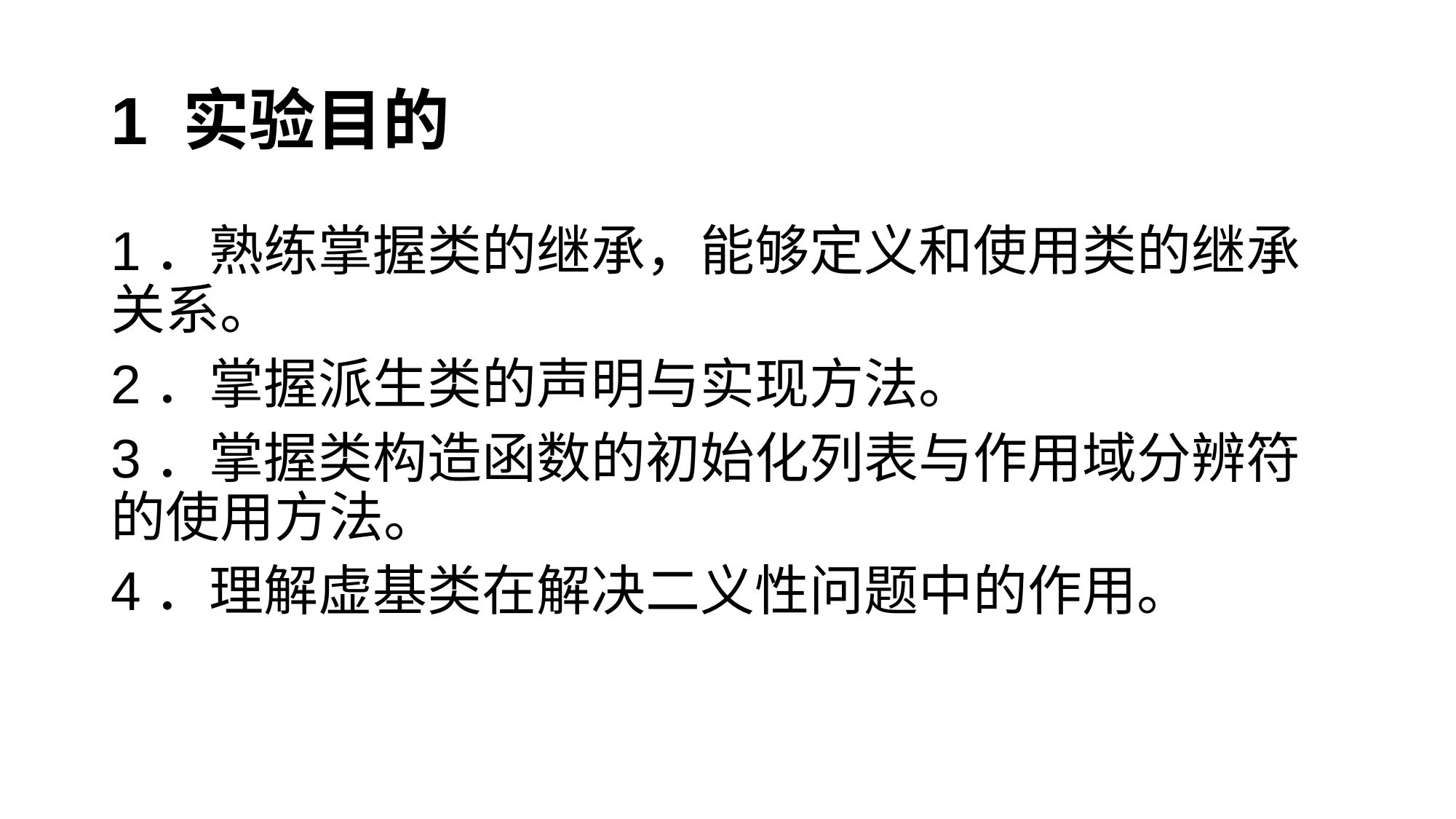

# 1 实验目的
1．熟练掌握类的继承，能够定义和使用类的继承关系。
2．掌握派生类的声明与实现方法。
3．掌握类构造函数的初始化列表与作用域分辨符的使用方法。
4．理解虚基类在解决二义性问题中的作用。